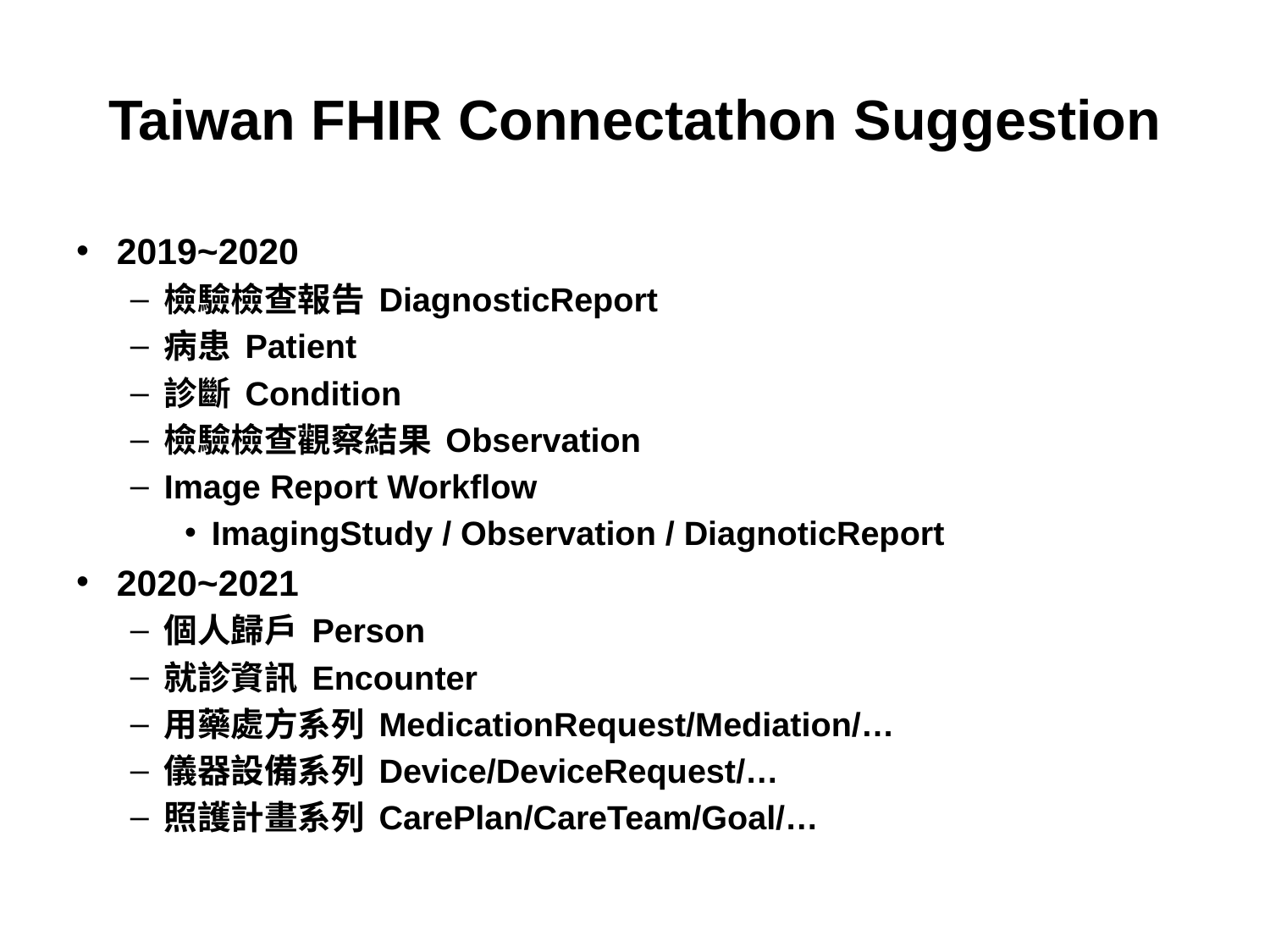

# Taiwan FHIR Connectathon Suggestion
2019~2020
檢驗檢查報告 DiagnosticReport
病患 Patient
診斷 Condition
檢驗檢查觀察結果 Observation
Image Report Workflow
ImagingStudy / Observation / DiagnoticReport
2020~2021
個人歸戶 Person
就診資訊 Encounter
用藥處方系列 MedicationRequest/Mediation/…
儀器設備系列 Device/DeviceRequest/…
照護計畫系列 CarePlan/CareTeam/Goal/…